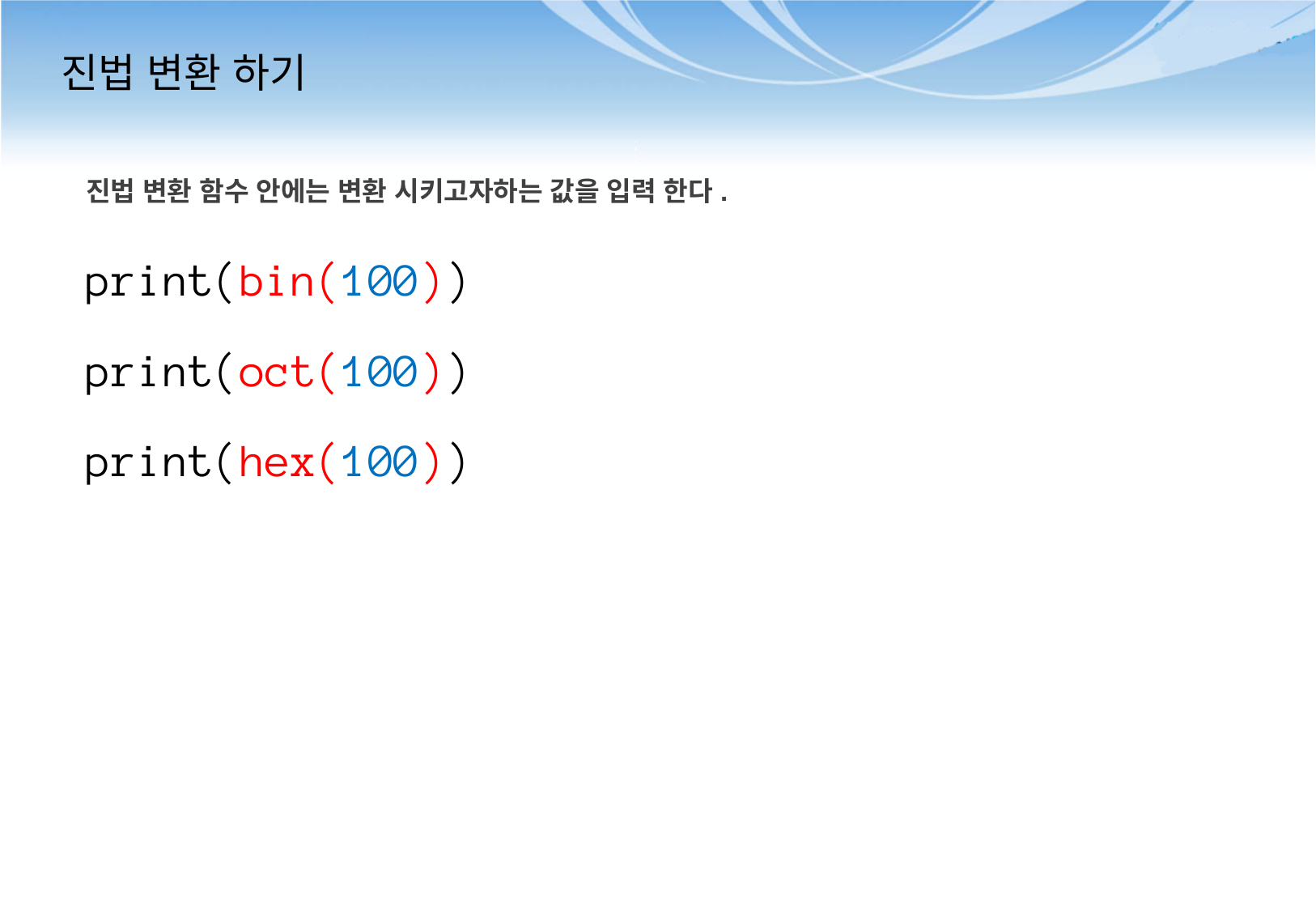

# 진법 변환 하기

진법 변환 함수 안에는 변환 시키고자하는 값을 입력 한다.
print(bin(100))
print(oct(100))
print(hex(100))